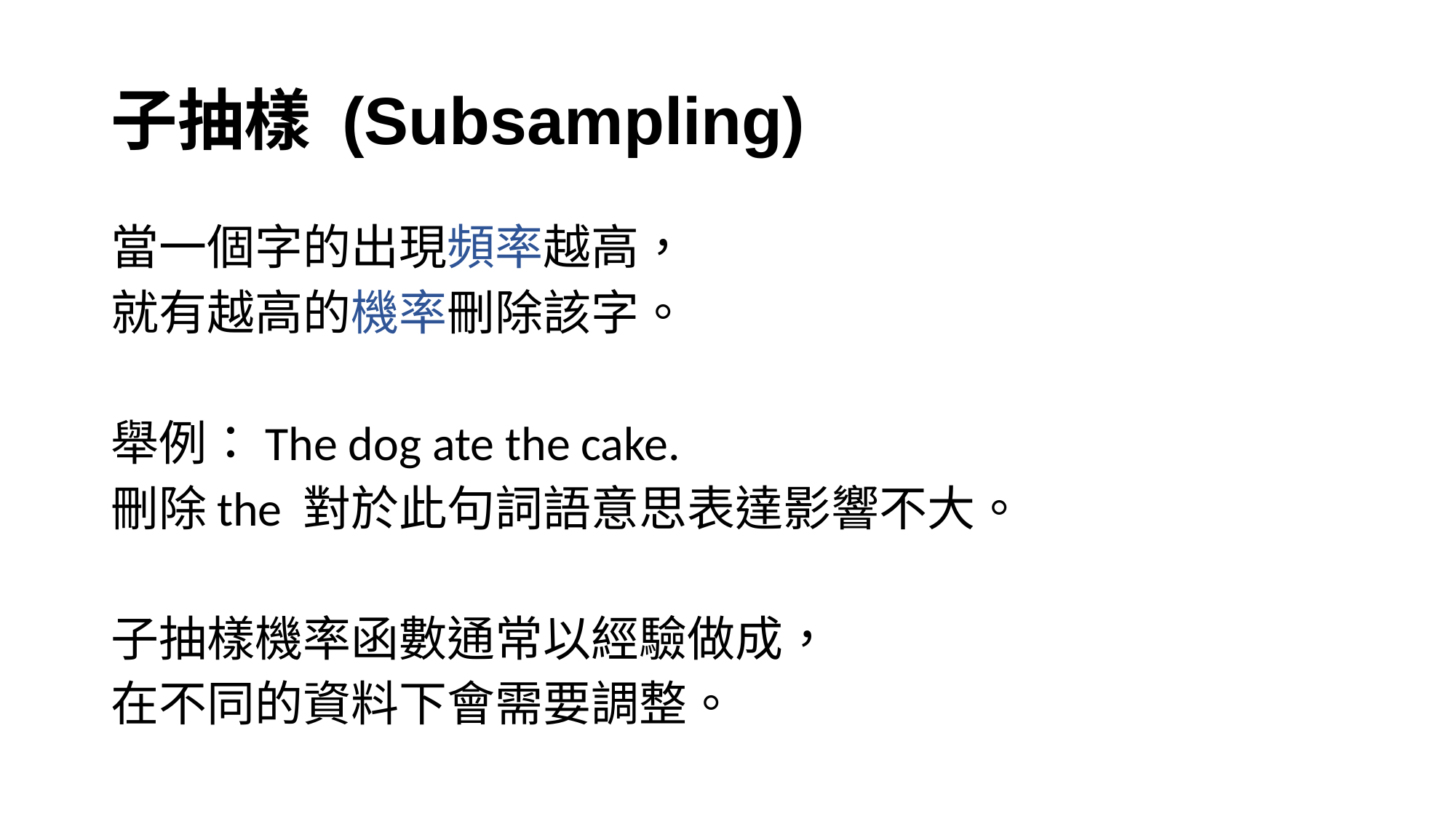

# 子抽樣 (Subsampling)
當一個字的出現頻率越高，
就有越高的機率刪除該字。

舉例：The dog ate the cake.
刪除the 對於此句詞語意思表達影響不大。

子抽樣機率函數通常以經驗做成，
在不同的資料下會需要調整。